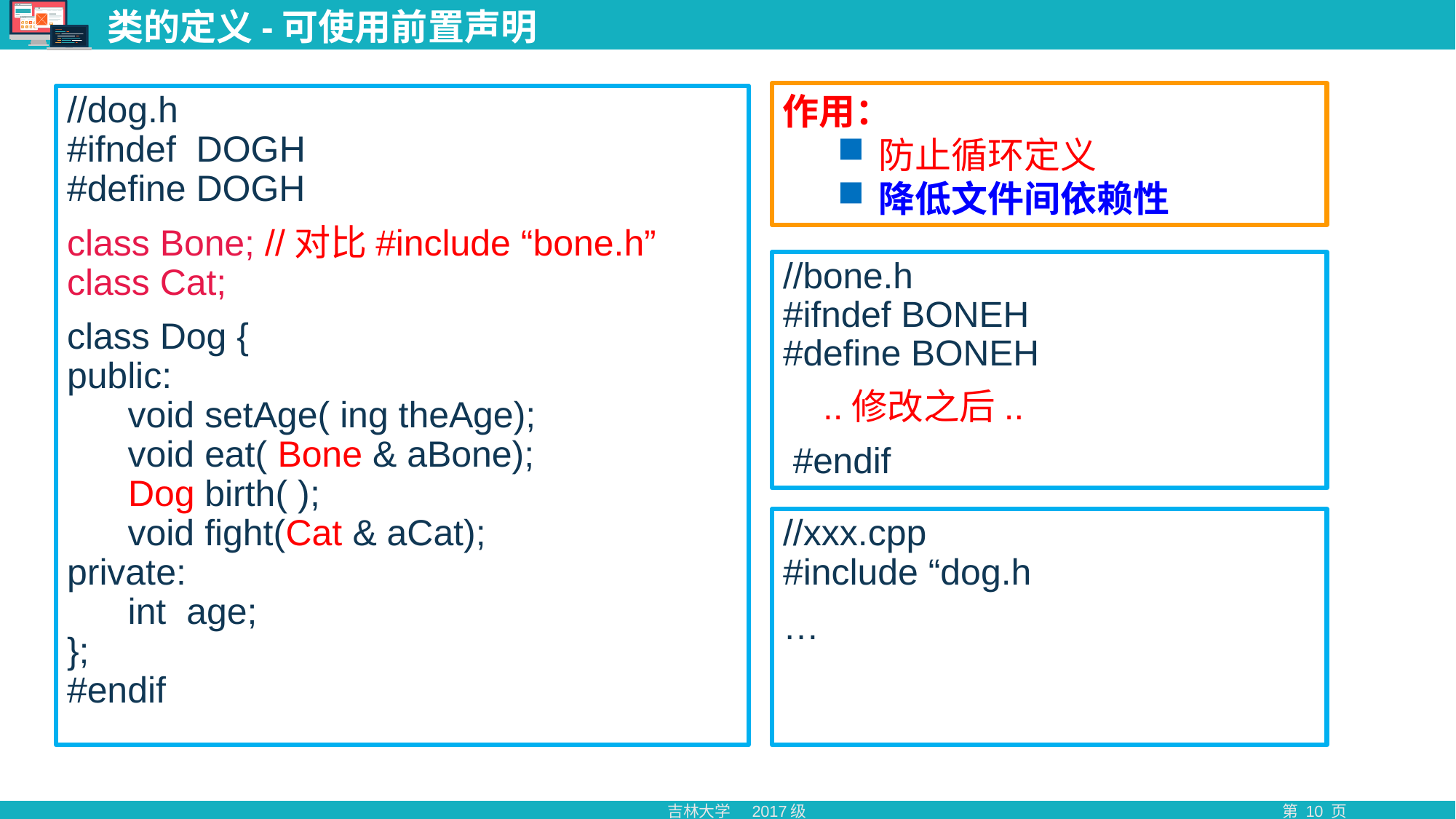

# 类的定义-可使用前置声明
作用：
防止循环定义
降低文件间依赖性
//dog.h
#ifndef  DOGH
#define DOGH
class Bone; //对比#include “bone.h”
class Cat;
class Dog {
public:
      void setAge( ing theAge);
      void eat( Bone & aBone);
      Dog birth( );
      void fight(Cat & aCat);
private:
      int  age;
};
#endif

//bone.h
#ifndef BONEH
#define BONEH
    ..修改之后..
 #endif
//xxx.cpp
#include “dog.h
…